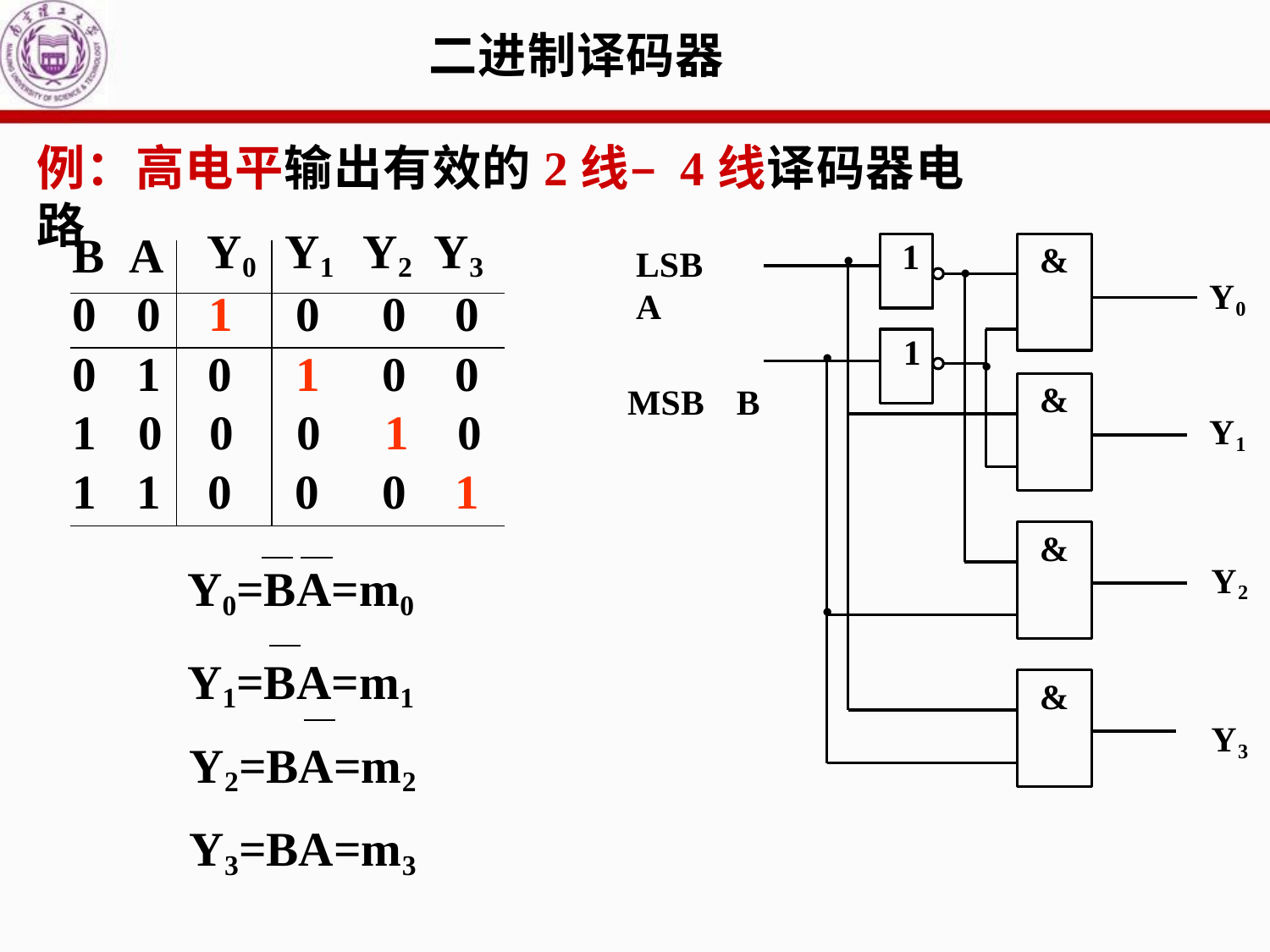

# 二进制译码器
例：高电平输出有效的2线– 4线译码器电路
.
.
1

&
| B | A | Y0 | Y1 | Y2 | Y3 |
| --- | --- | --- | --- | --- | --- |
| 0 | 0 | 1 | 0 | 0 | 0 |
| 0 | 1 | 0 | 1 | 0 | 0 |
| 1 | 0 | 0 | 0 | 1 | 0 |
| 1 | 1 | 0 | 0 | 0 | 1 |
LSB	A

MSB	B

Y0

.
.

1

&
Y1

&
Y0=BA=m0
Y1=BA=m1  Y2=BA=m2  Y3=BA=m3
Y2

.

&

Y3